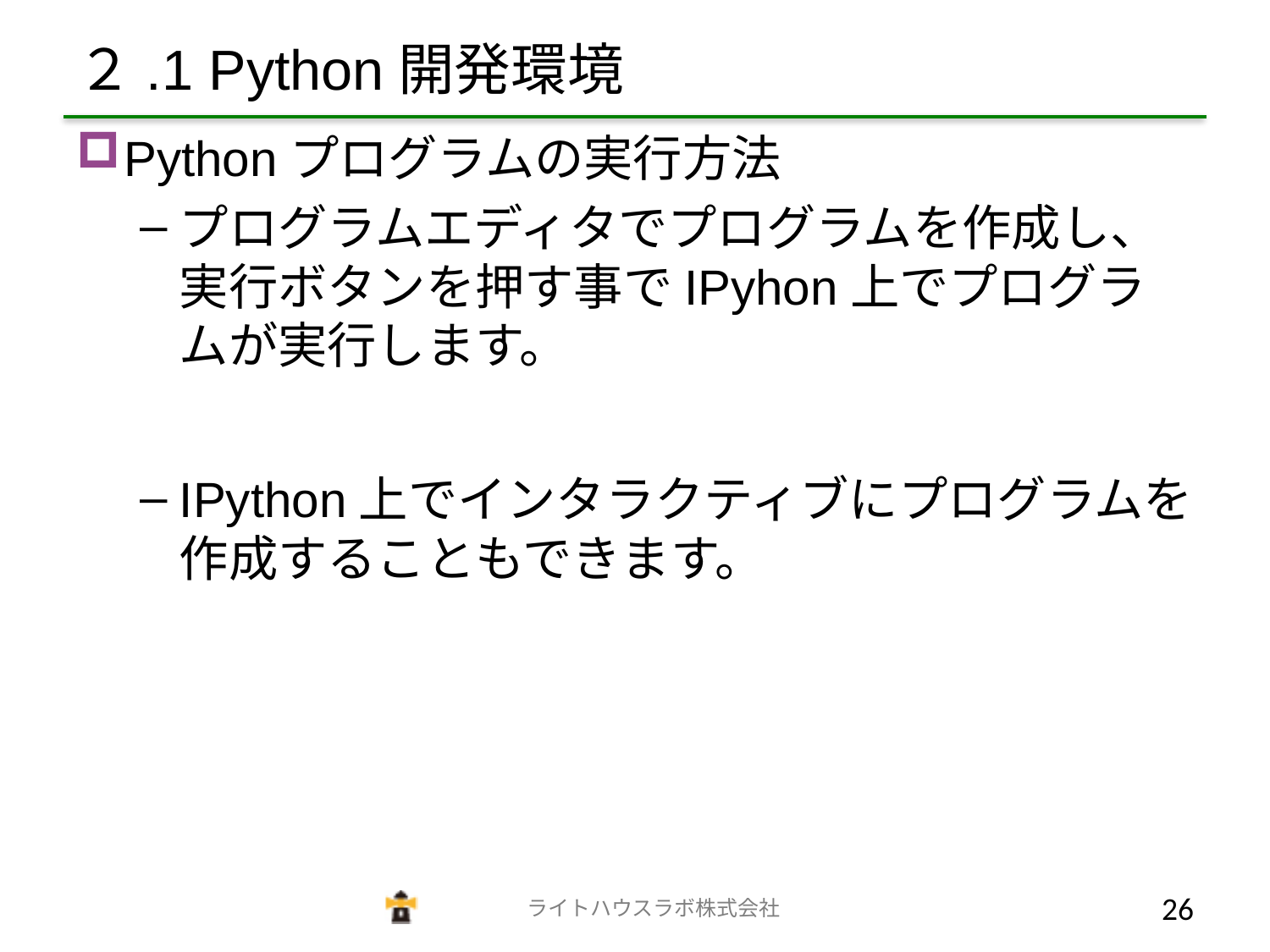

# ２.1 Python開発環境
Pythonプログラムの実行方法
プログラムエディタでプログラムを作成し、実行ボタンを押す事でIPyhon上でプログラムが実行します。

IPython上でインタラクティブにプログラムを作成することもできます。

　　　　　　　　　　　　　ライトハウスラボ株式会社
26